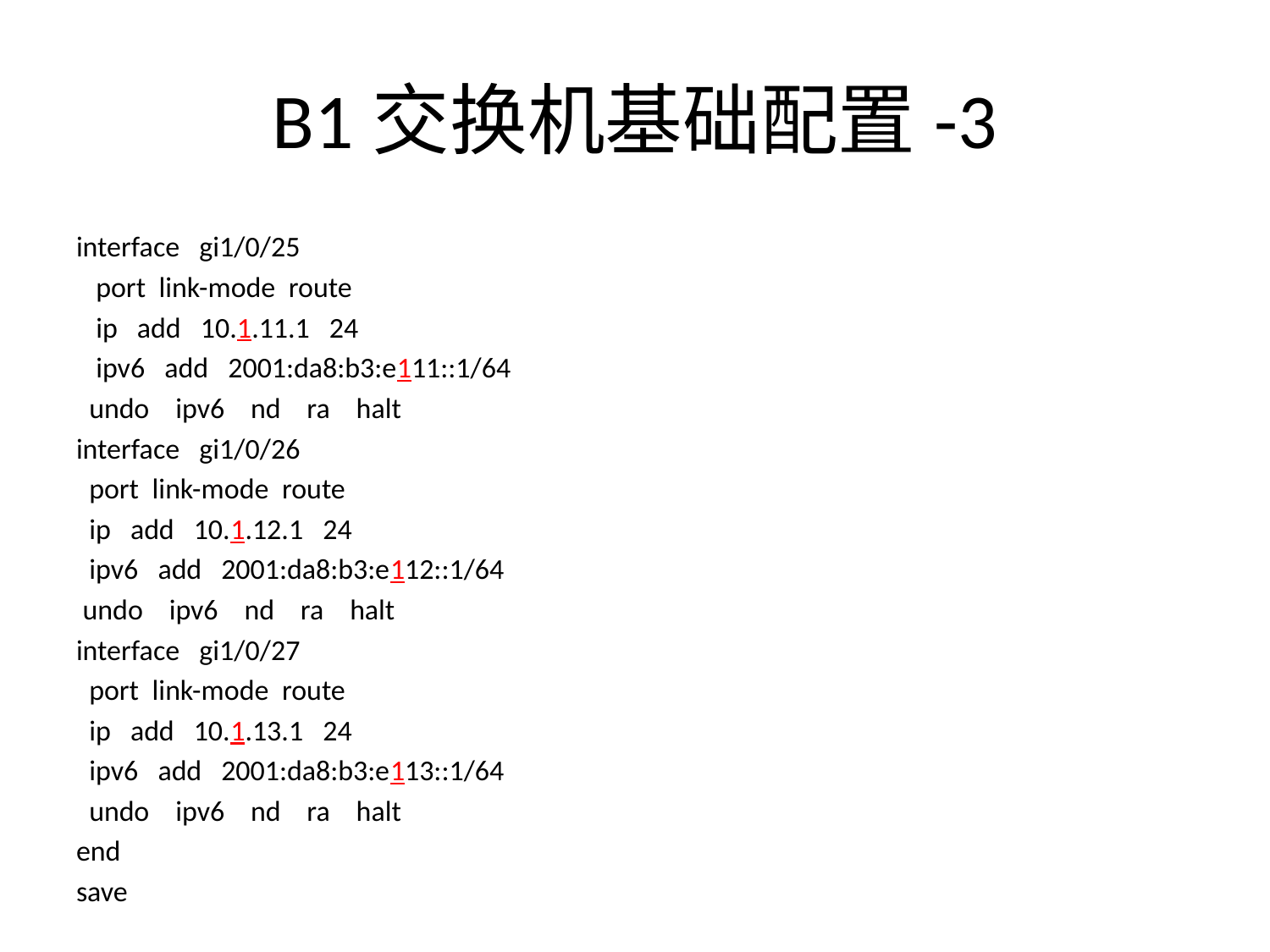

# B1交换机基础配置-3
interface   gi1/0/25
   port  link-mode  route
   ip   add   10.1.11.1   24
   ipv6   add   2001:da8:b3:e111::1/64
  undo    ipv6    nd    ra    halt
interface   gi1/0/26
  port  link-mode  route
  ip   add   10.1.12.1   24
  ipv6   add   2001:da8:b3:e112::1/64
 undo    ipv6    nd    ra    halt
interface   gi1/0/27
  port  link-mode  route
  ip   add   10.1.13.1   24
  ipv6   add   2001:da8:b3:e113::1/64
  undo    ipv6    nd    ra    halt
end
save